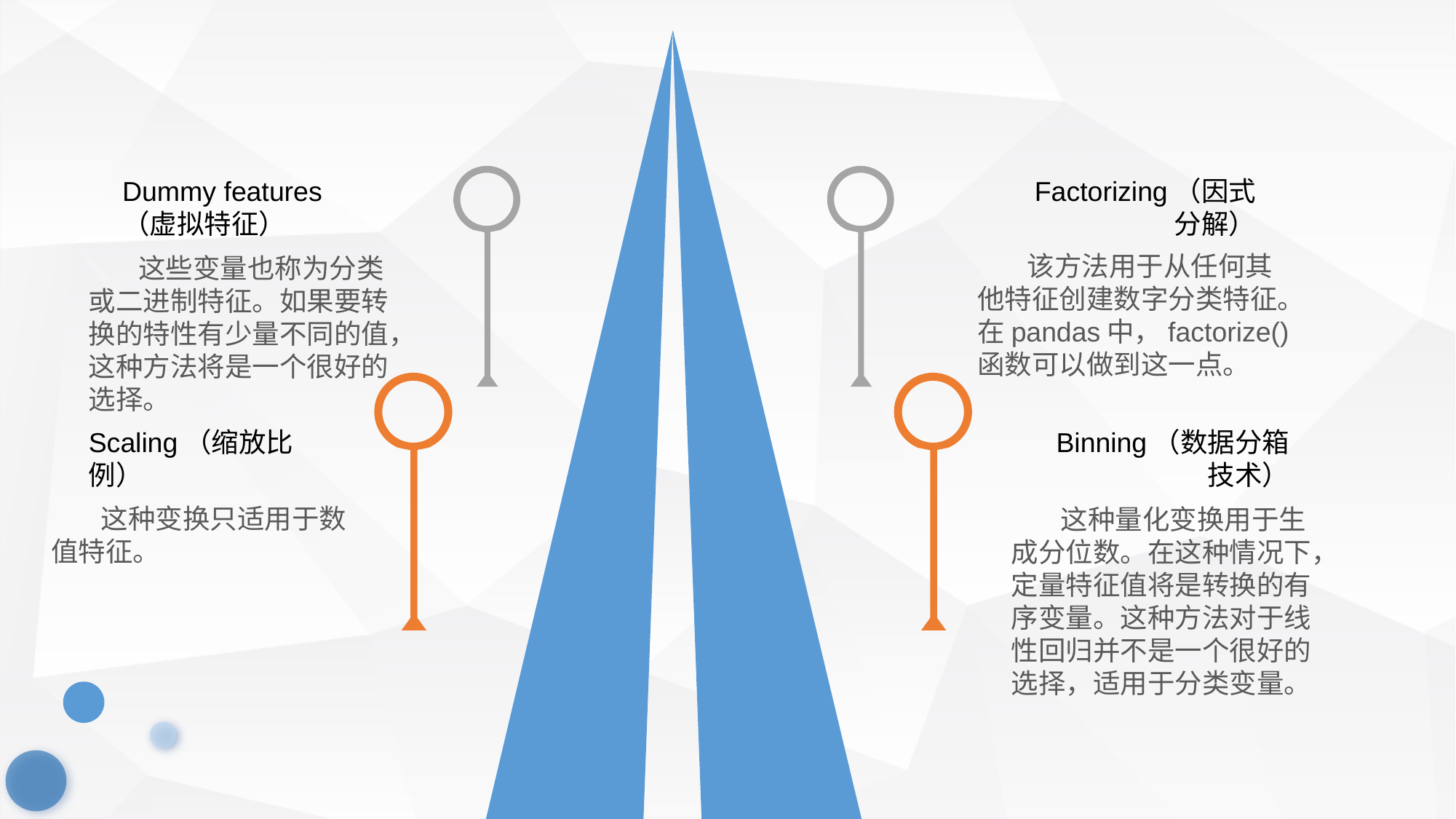

Dummy features（虚拟特征）
Factorizing（因式分解）
       该方法用于从任何其他特征创建数字分类特征。在pandas中，factorize()函数可以做到这一点。
       这些变量也称为分类或二进制特征。如果要转换的特性有少量不同的值，这种方法将是一个很好的选择。

Scaling（缩放比例）
Binning（数据分箱技术）
       这种变换只适用于数值特征。
       这种量化变换用于生成分位数。在这种情况下，定量特征值将是转换的有序变量。这种方法对于线性回归并不是一个很好的选择，适用于分类变量。